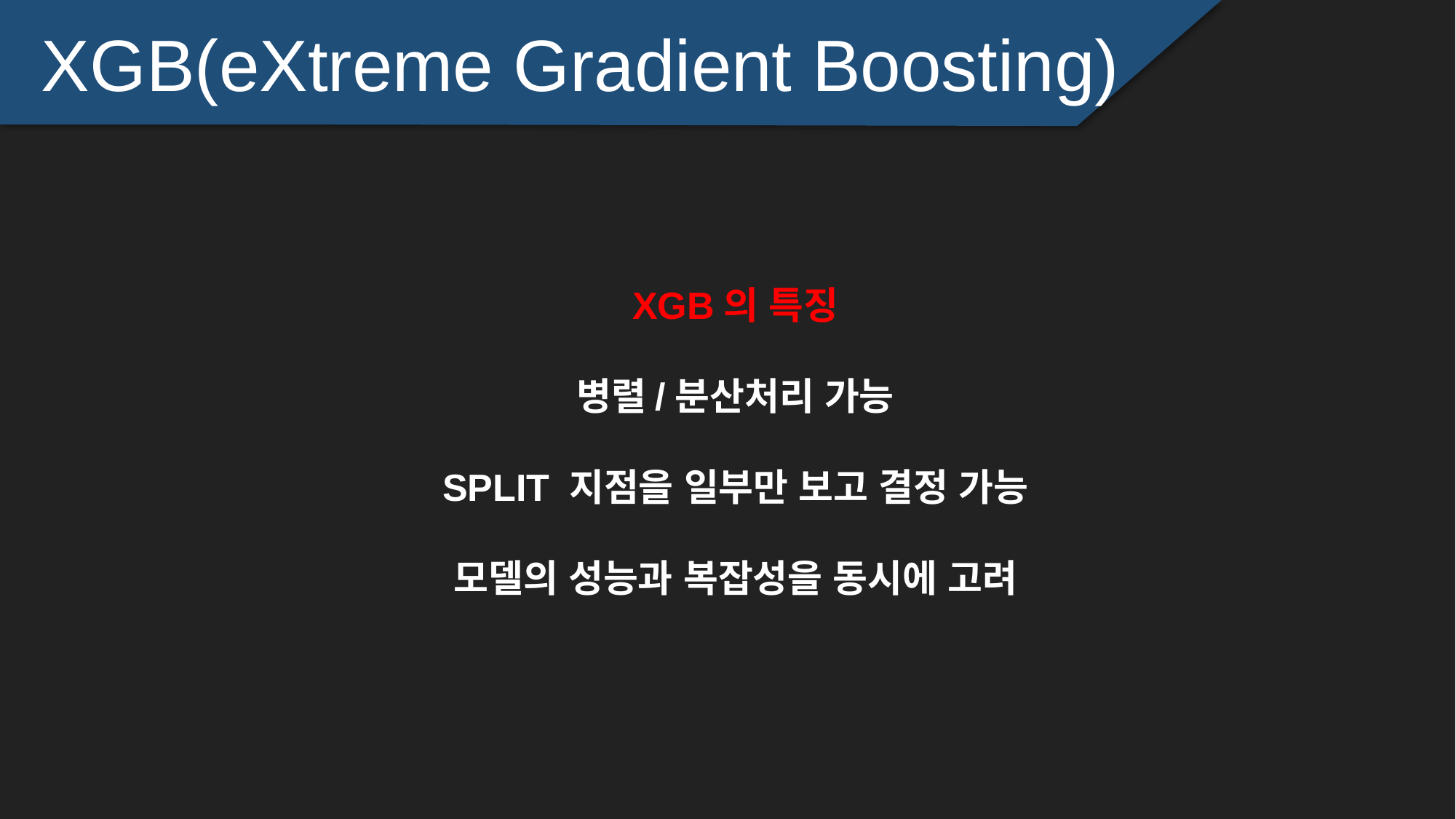

XGB(eXtreme Gradient Boosting)
XGB의 특징

병렬/분산처리 가능

SPLIT 지점을 일부만 보고 결정 가능

모델의 성능과 복잡성을 동시에 고려